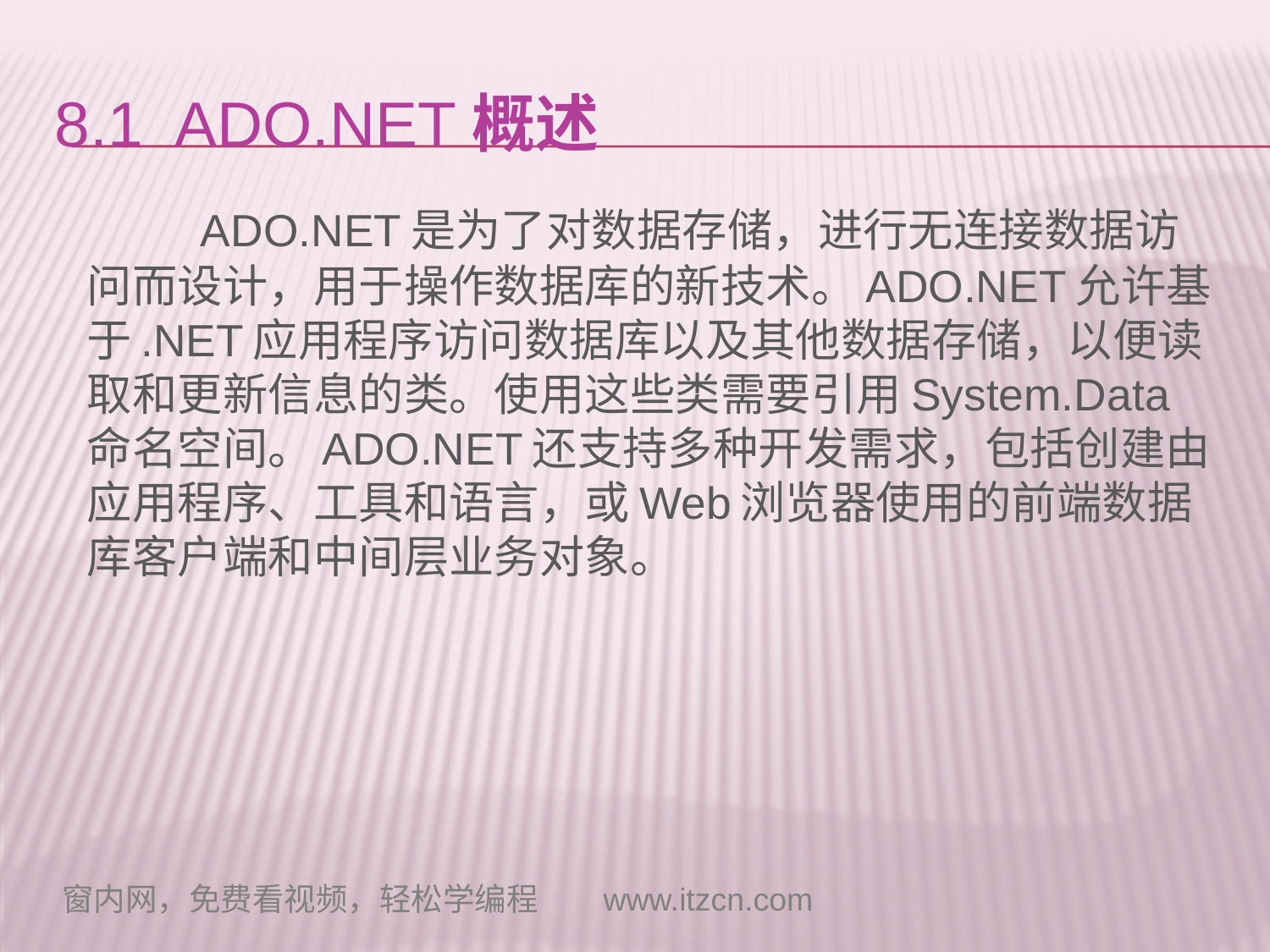

# 8.1  ADO.NET概述
           ADO.NET是为了对数据存储，进行无连接数据访问而设计，用于操作数据库的新技术。ADO.NET允许基于.NET应用程序访问数据库以及其他数据存储，以便读取和更新信息的类。使用这些类需要引用System.Data命名空间。ADO.NET还支持多种开发需求，包括创建由应用程序、工具和语言，或Web浏览器使用的前端数据库客户端和中间层业务对象。